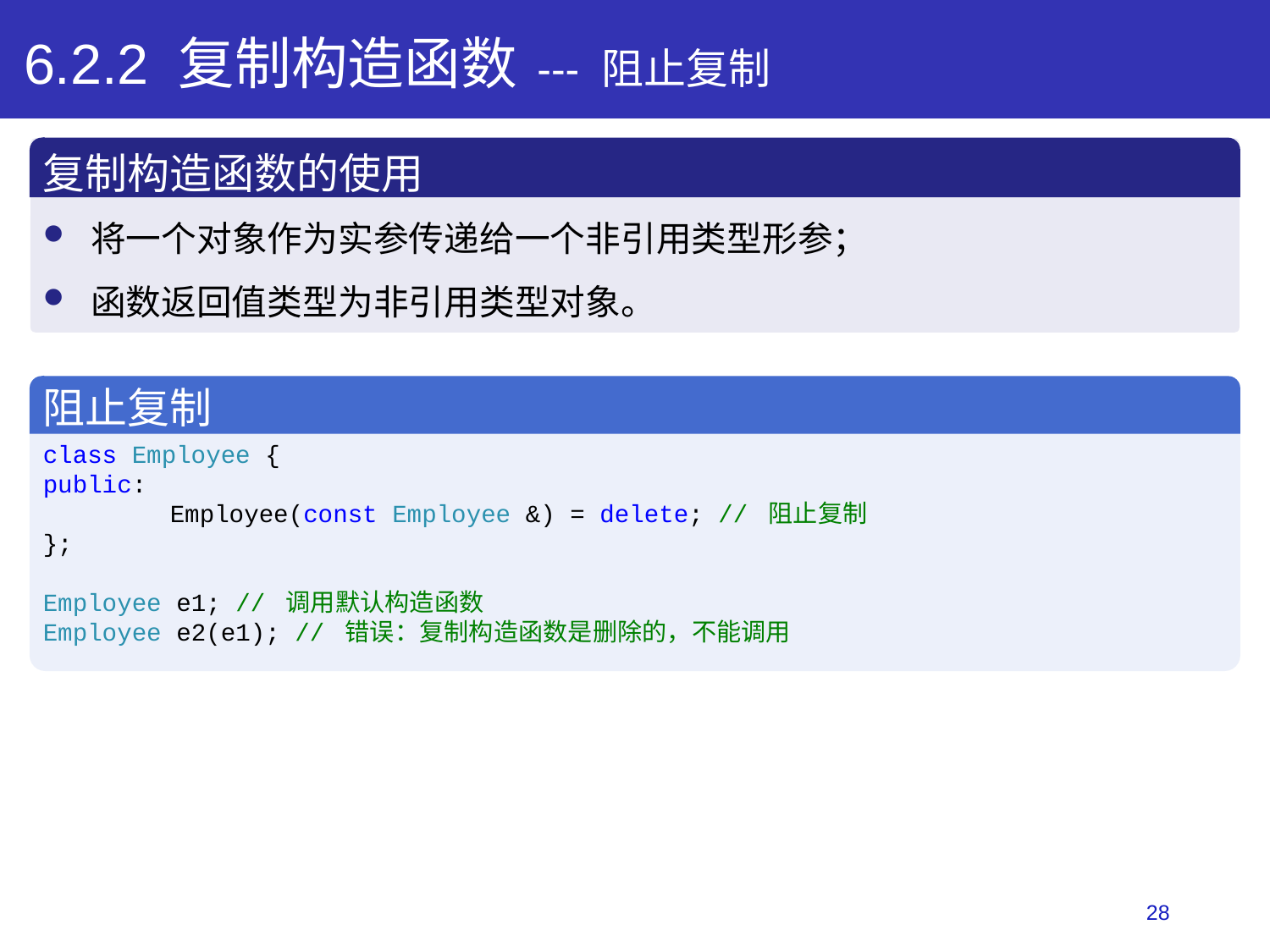

6.2.2 复制构造函数 --- 阻止复制

复制构造函数的使用
将一个对象作为实参传递给一个非引用类型形参；
函数返回值类型为非引用类型对象。
阻止复制

class Employee {
public:
	Employee(const Employee &) = delete; // 阻止复制
};

Employee e1; // 调用默认构造函数
Employee e2(e1); // 错误：复制构造函数是删除的，不能调用
28